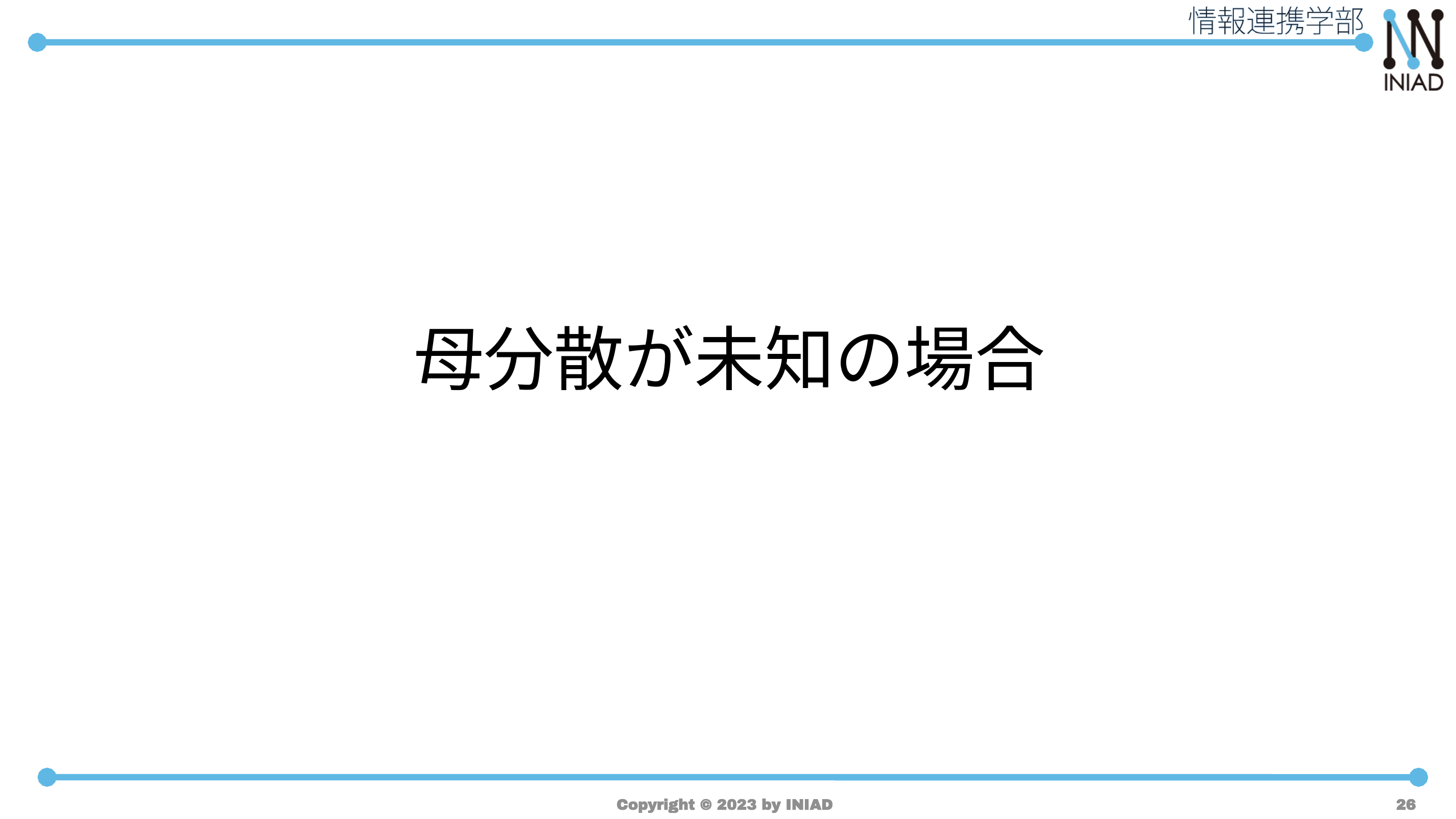

#
母分散が未知の場合
Copyright © 2023 by INIAD
26